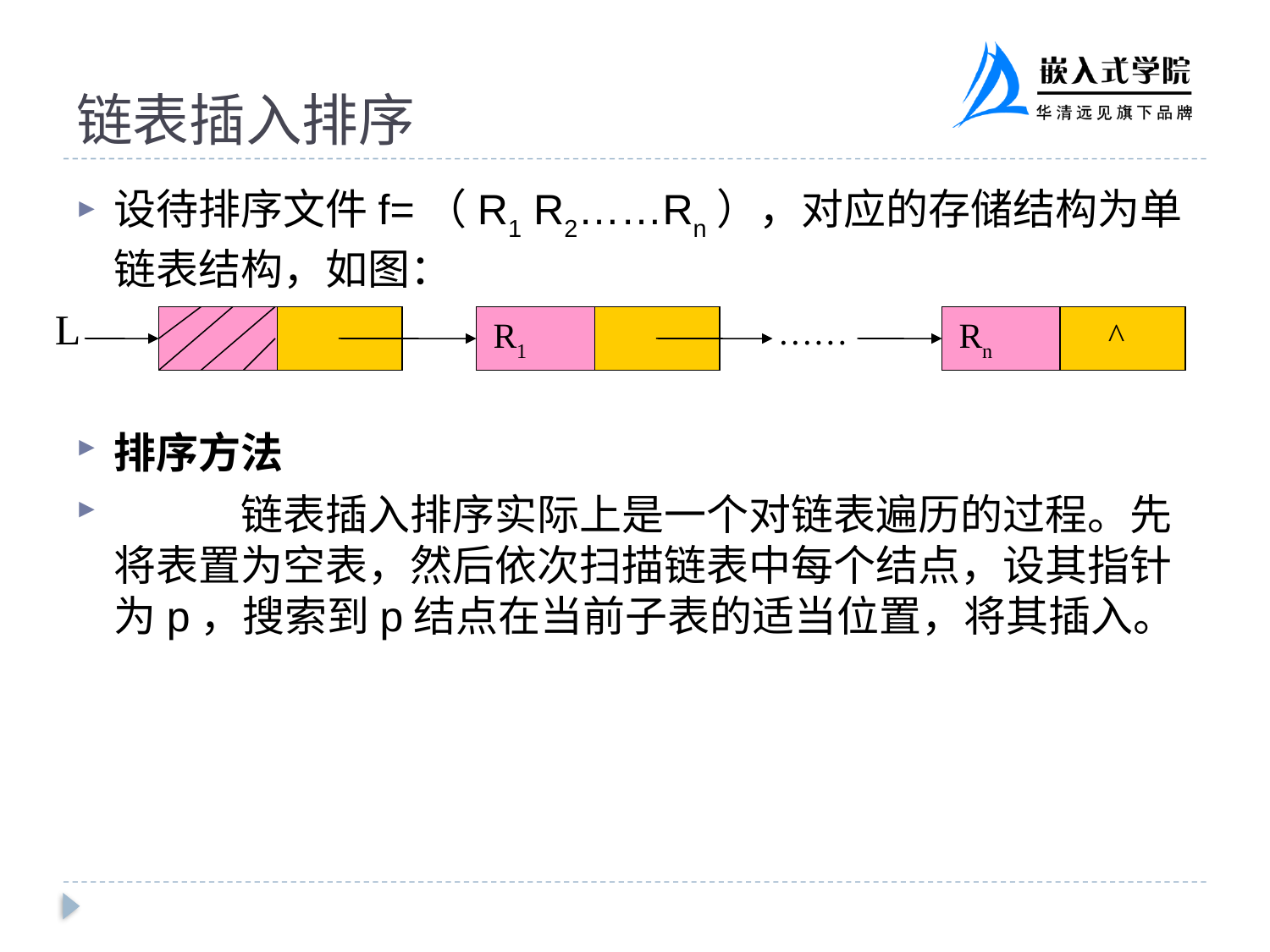

# 链表插入排序
设待排序文件f=（R1 R2……Rn），对应的存储结构为单链表结构，如图：

排序方法
	链表插入排序实际上是一个对链表遍历的过程。先将表置为空表，然后依次扫描链表中每个结点，设其指针为p，搜索到p结点在当前子表的适当位置，将其插入。

L                                                                  ……

 R1

 Rn
    ^

195